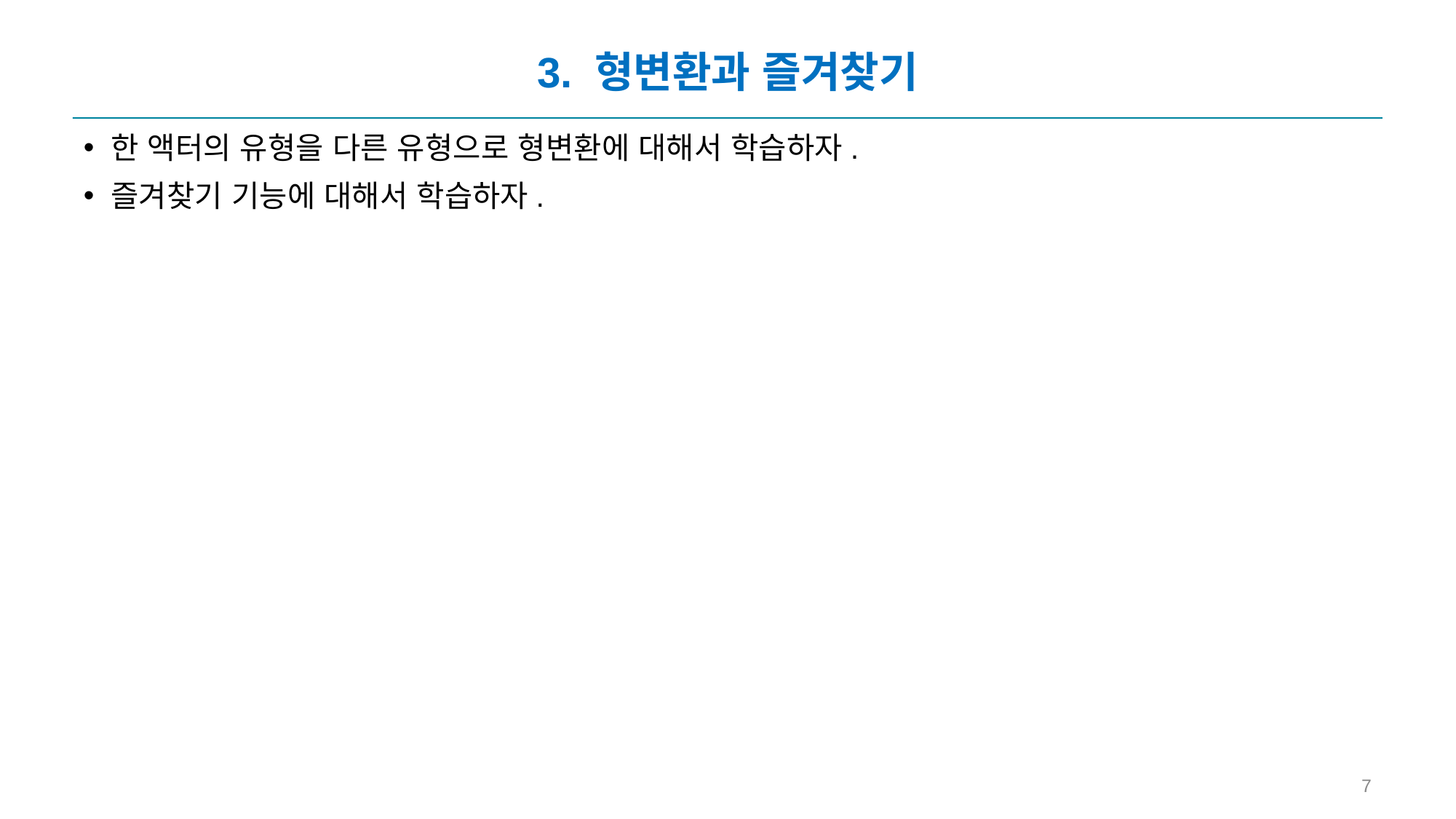

# 3. 형변환과 즐겨찾기
한 액터의 유형을 다른 유형으로 형변환에 대해서 학습하자.
즐겨찾기 기능에 대해서 학습하자.

7